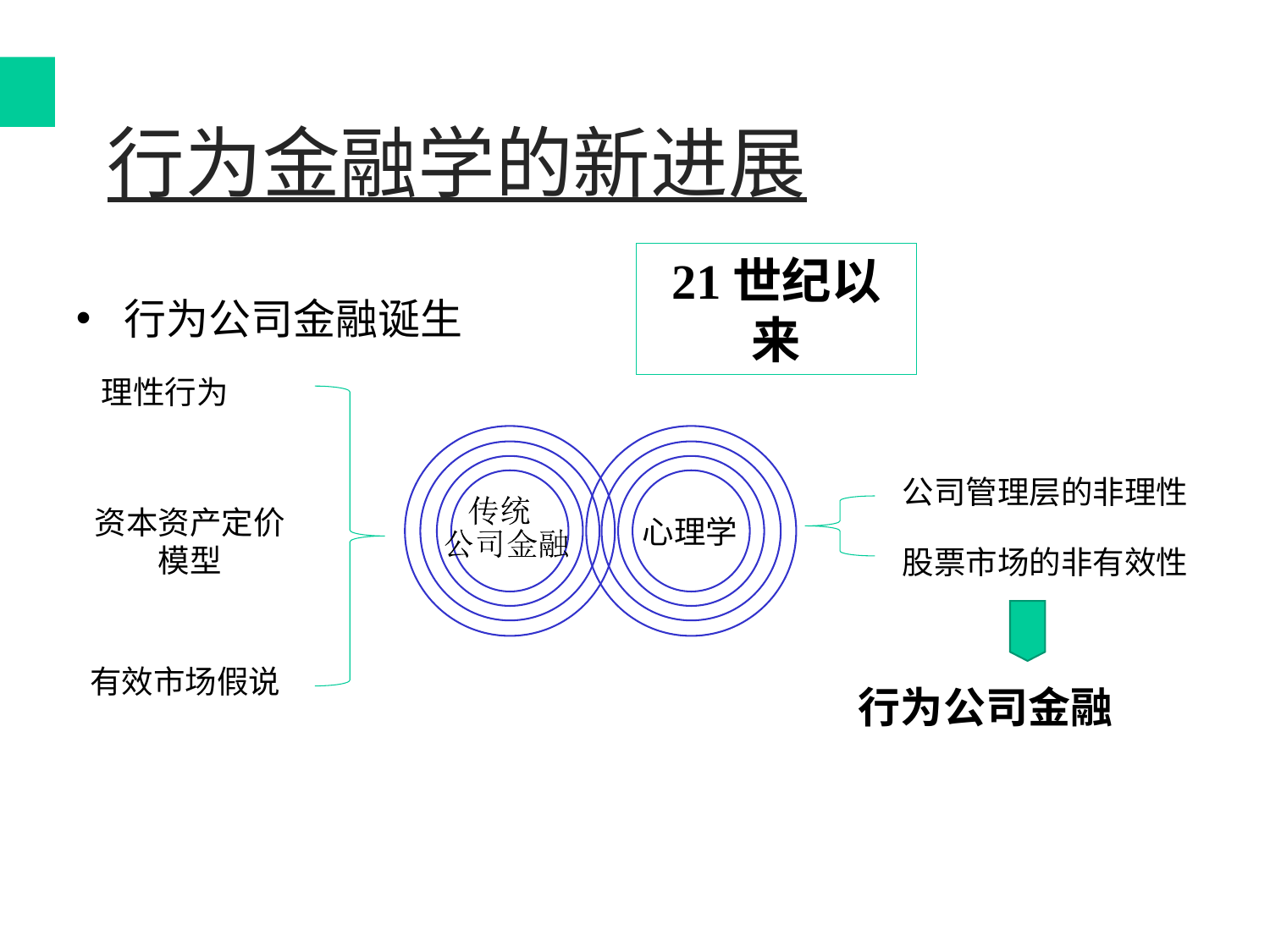

行为金融学的新进展
21世纪以来
行为公司金融诞生
理性行为

心理学
公司管理层的非理性

资本资产定价模型

股票市场的非有效性

有效市场假说
行为公司金融
22